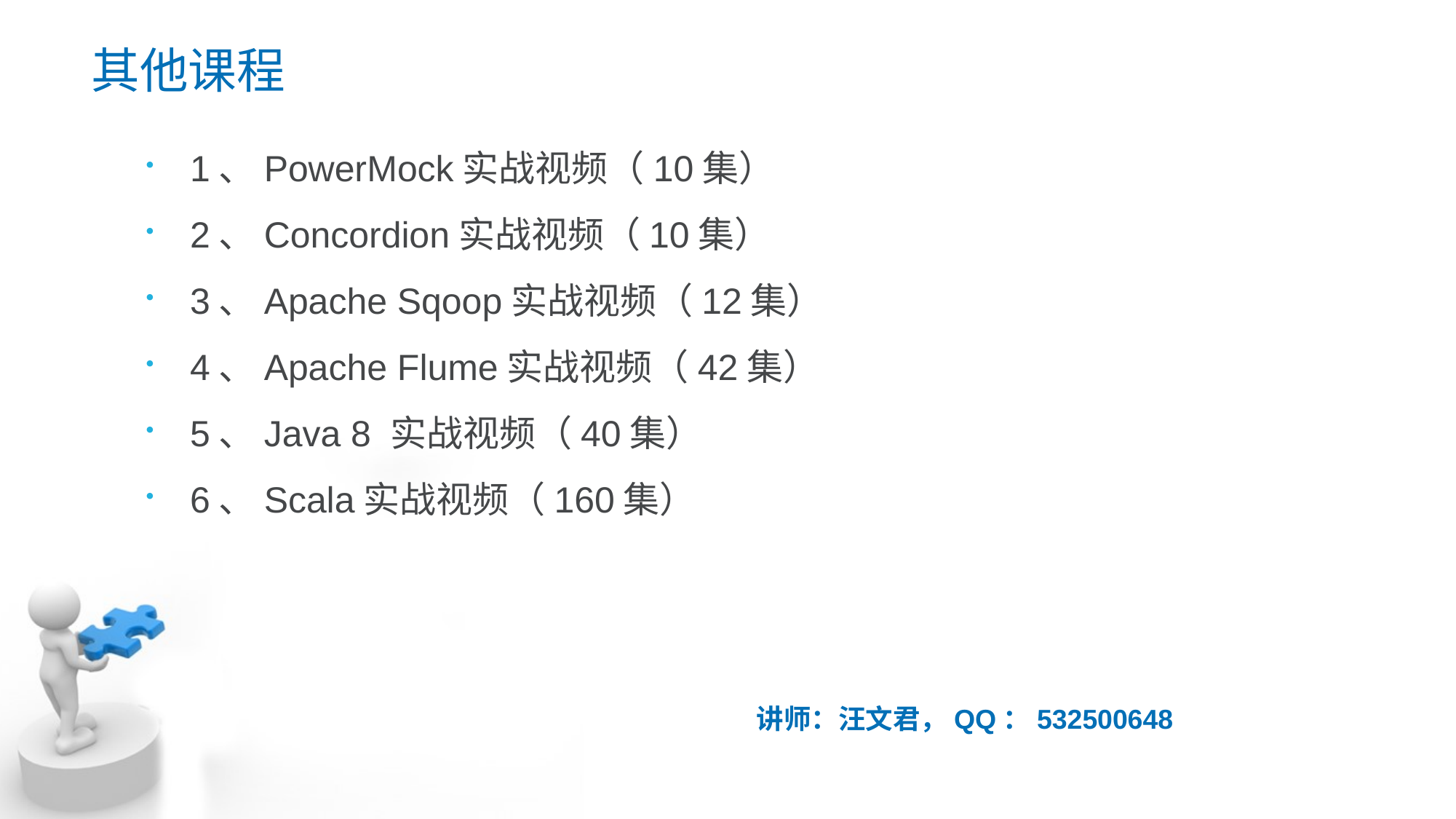

# 其他课程
1、PowerMock实战视频（10集）
2、Concordion实战视频（10集）
3、Apache Sqoop实战视频（12集）
4、Apache Flume实战视频（42集）
5、Java 8 实战视频（40集）
6、Scala实战视频（160集）
讲师：汪文君，QQ：532500648